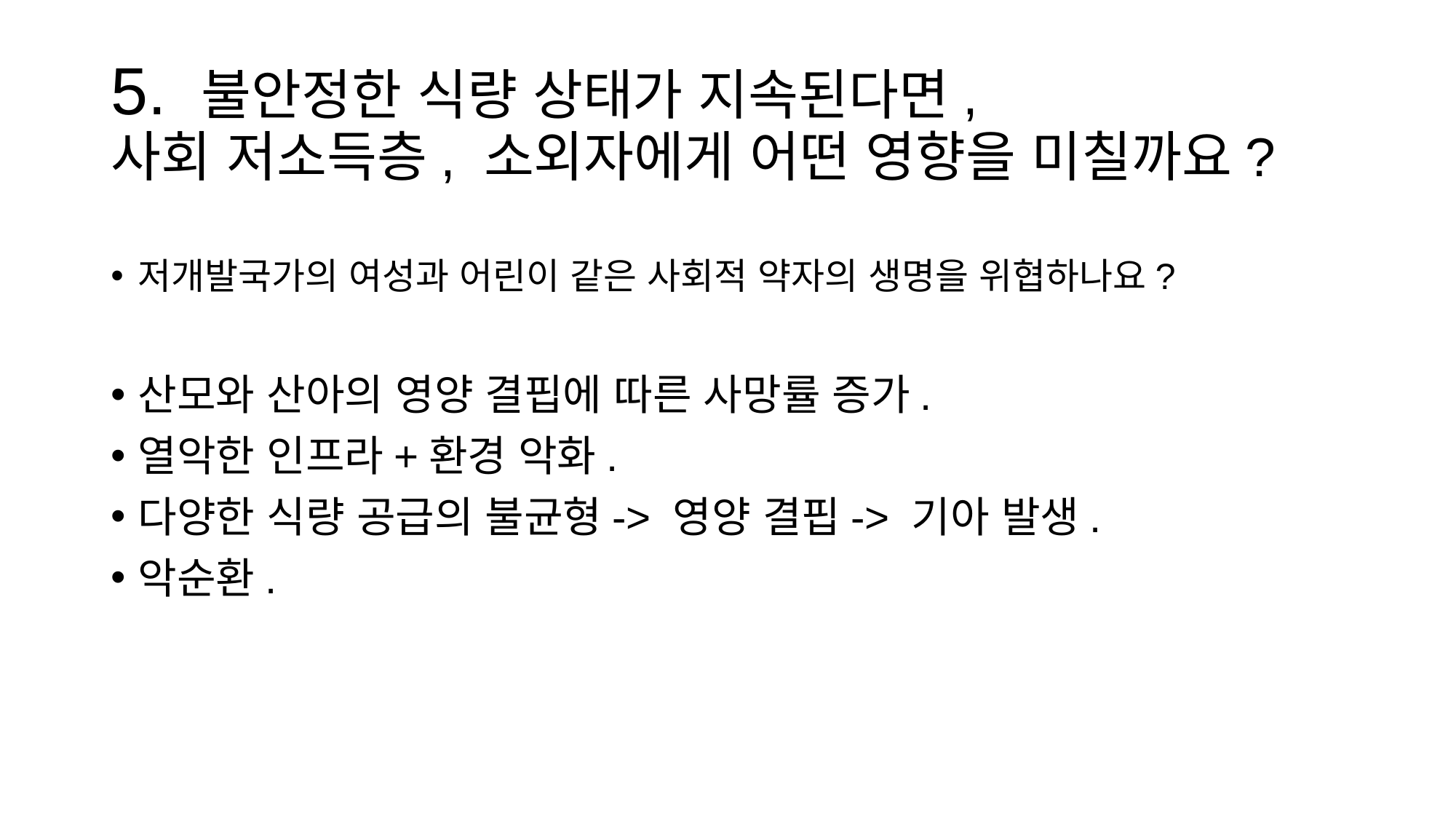

# 5. 불안정한 식량 상태가 지속된다면, 사회 저소득층, 소외자에게 어떤 영향을 미칠까요?
저개발국가의 여성과 어린이 같은 사회적 약자의 생명을 위협하나요?

산모와 산아의 영양 결핍에 따른 사망률 증가.
열악한 인프라+환경 악화.
다양한 식량 공급의 불균형-> 영양 결핍-> 기아 발생.
악순환.